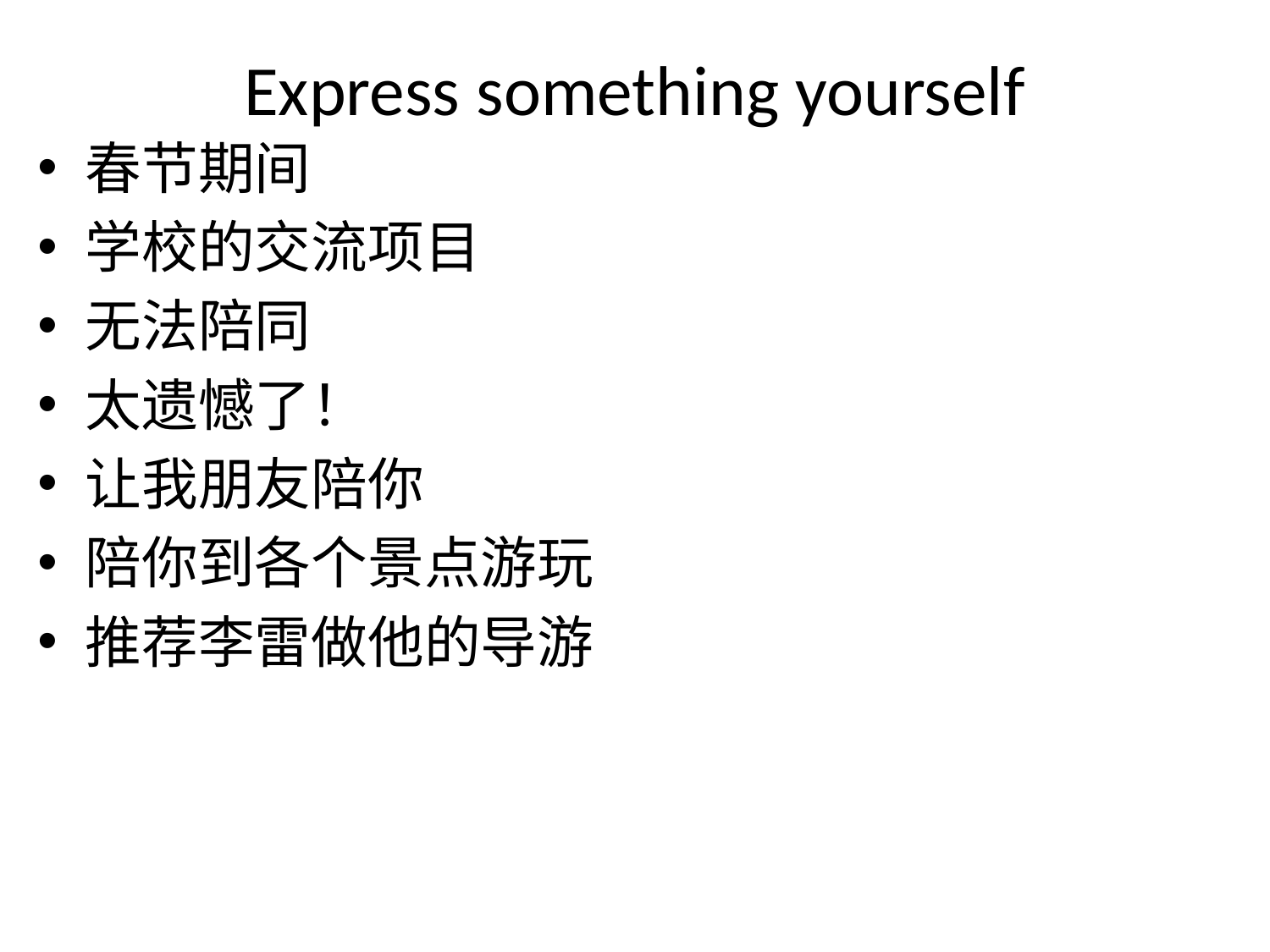

# Express something yourself
春节期间
学校的交流项目
无法陪同
太遗憾了！
让我朋友陪你
陪你到各个景点游玩
推荐李雷做他的导游